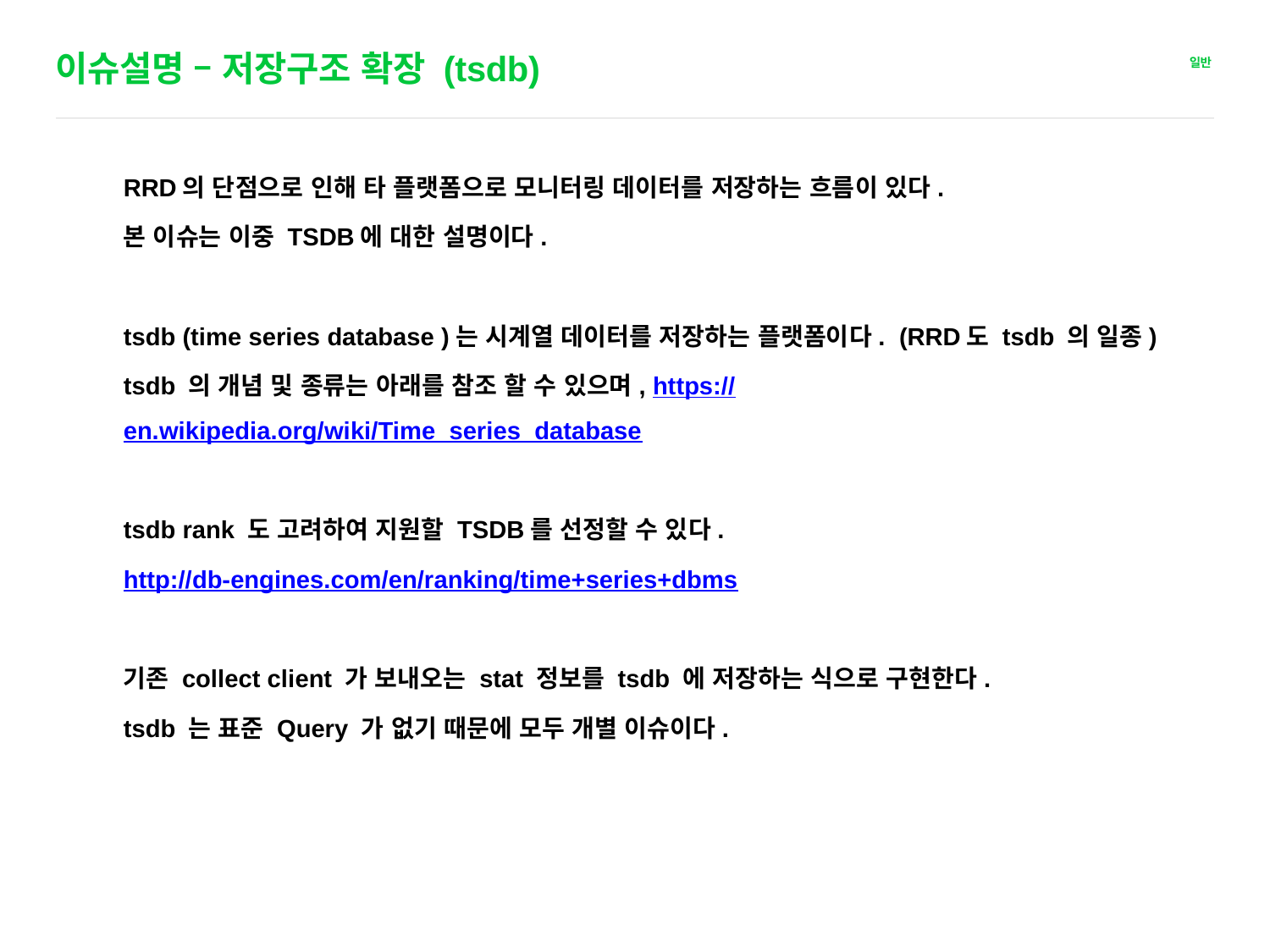

# 이슈설명 – 저장구조 확장 (tsdb)
RRD의 단점으로 인해 타 플랫폼으로 모니터링 데이터를 저장하는 흐름이 있다.
본 이슈는 이중 TSDB에 대한 설명이다.

tsdb (time series database )는 시계열 데이터를 저장하는 플랫폼이다.  (RRD도 tsdb 의 일종)
tsdb 의 개념 및 종류는 아래를 참조 할 수 있으며, https://en.wikipedia.org/wiki/Time_series_database

tsdb rank 도 고려하여 지원할 TSDB를 선정할 수 있다.
http://db-engines.com/en/ranking/time+series+dbms

기존 collect client 가 보내오는 stat 정보를 tsdb 에 저장하는 식으로 구현한다.
tsdb 는 표준 Query 가 없기 때문에 모두 개별 이슈이다.